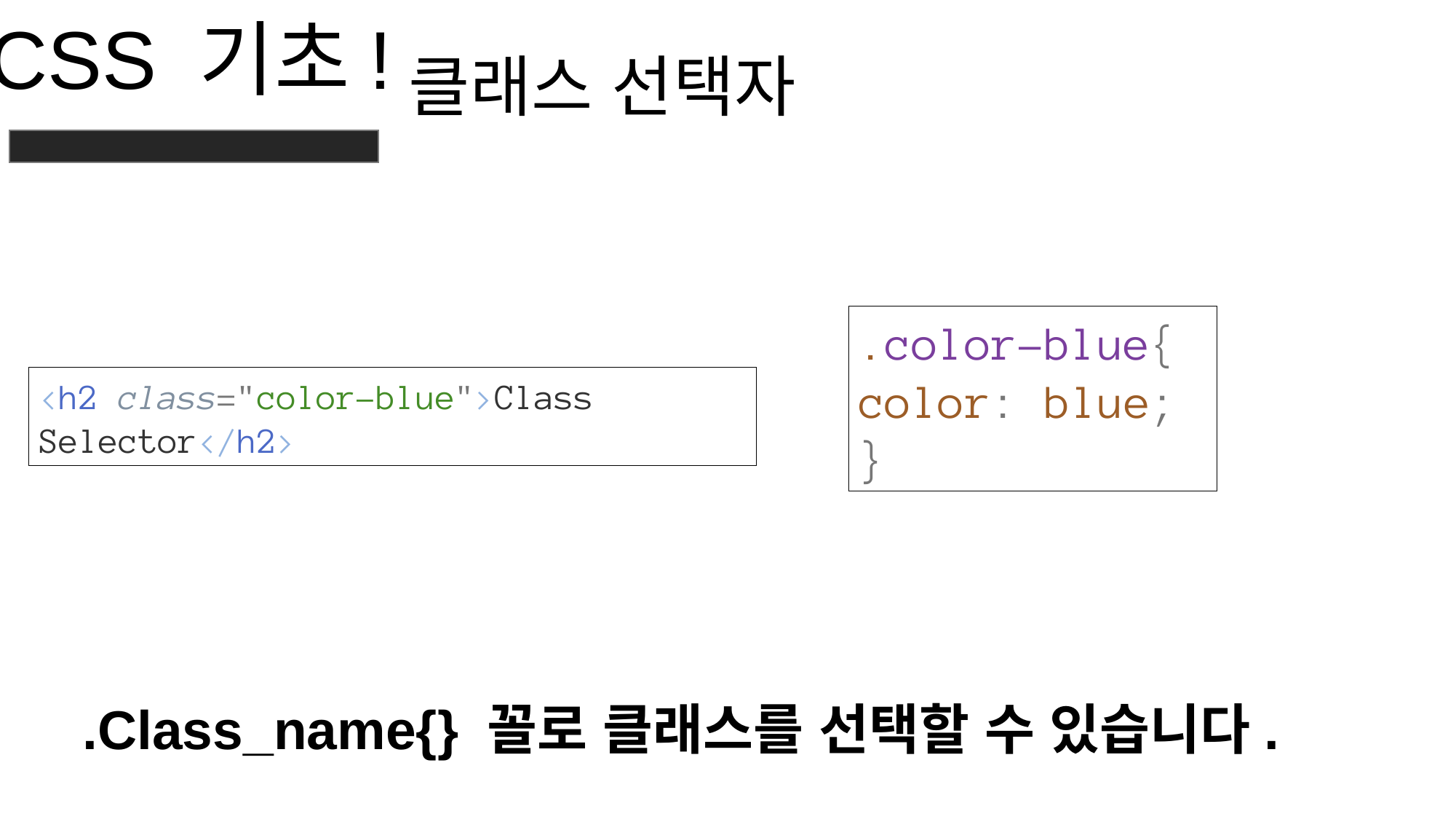

클래스 선택자
CSS 기초!

.color-blue{
color: blue;
}
<h2 class="color-blue">Class Selector</h2>
.Class_name{} 꼴로 클래스를 선택할 수 있습니다.